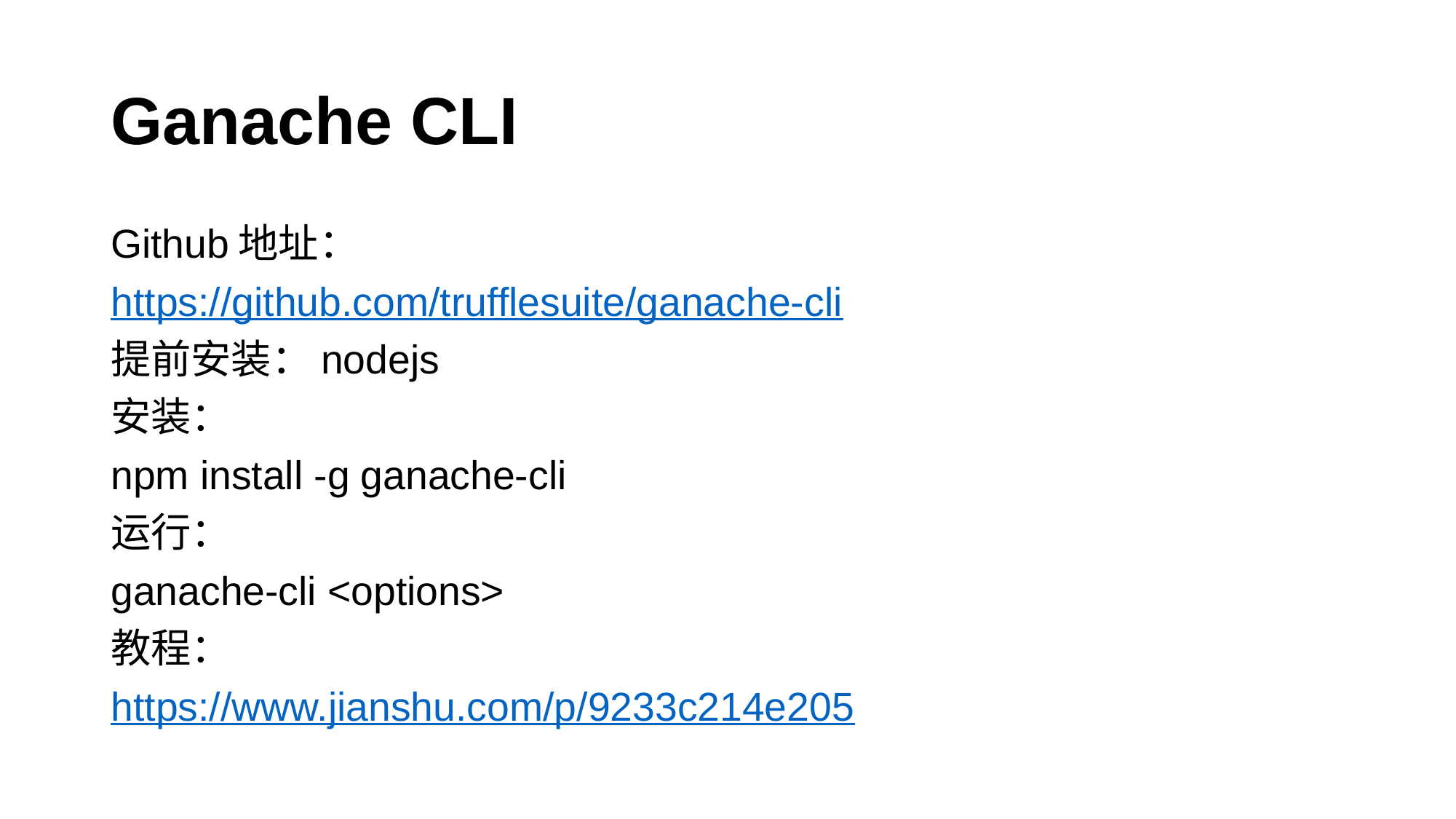

# Ganache CLI
Github地址：
https://github.com/trufflesuite/ganache-cli
提前安装：nodejs
安装：
npm install -g ganache-cli
运行：
ganache-cli <options>
教程：
https://www.jianshu.com/p/9233c214e205